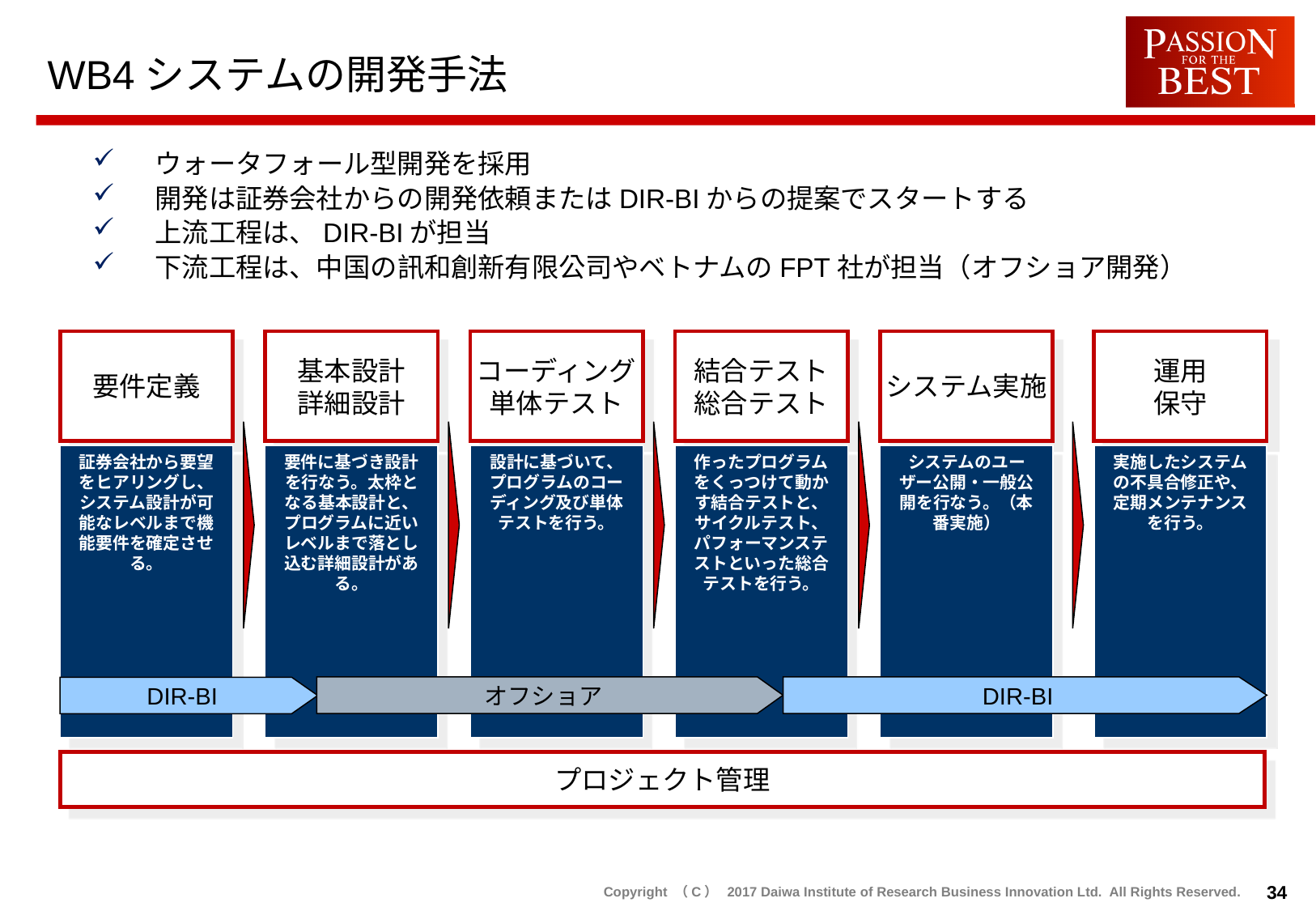

WB4システムの開発手法
ウォータフォール型開発を採用
開発は証券会社からの開発依頼またはDIR-BIからの提案でスタートする
上流工程は、DIR-BIが担当
下流工程は、中国の訊和創新有限公司やベトナムのFPT社が担当（オフショア開発）
要件定義
基本設計
詳細設計
コーディング
単体テスト
結合テスト
総合テスト
システム実施
運用
保守
証券会社から要望をヒアリングし、
システム設計が可能なレベルまで機能要件を確定させる。
要件に基づき設計を行なう。太枠となる基本設計と、プログラムに近いレベルまで落とし込む詳細設計がある。
設計に基づいて、プログラムのコーディング及び単体テストを行う。
作ったプログラムをくっつけて動かす結合テストと、サイクルテスト、パフォーマンステストといった総合テストを行う。
システムのユーザー公開・一般公開を行なう。（本番実施）
実施したシステムの不具合修正や、定期メンテナンスを行う。

オフショア
DIR-BI
DIR-BI
プロジェクト管理